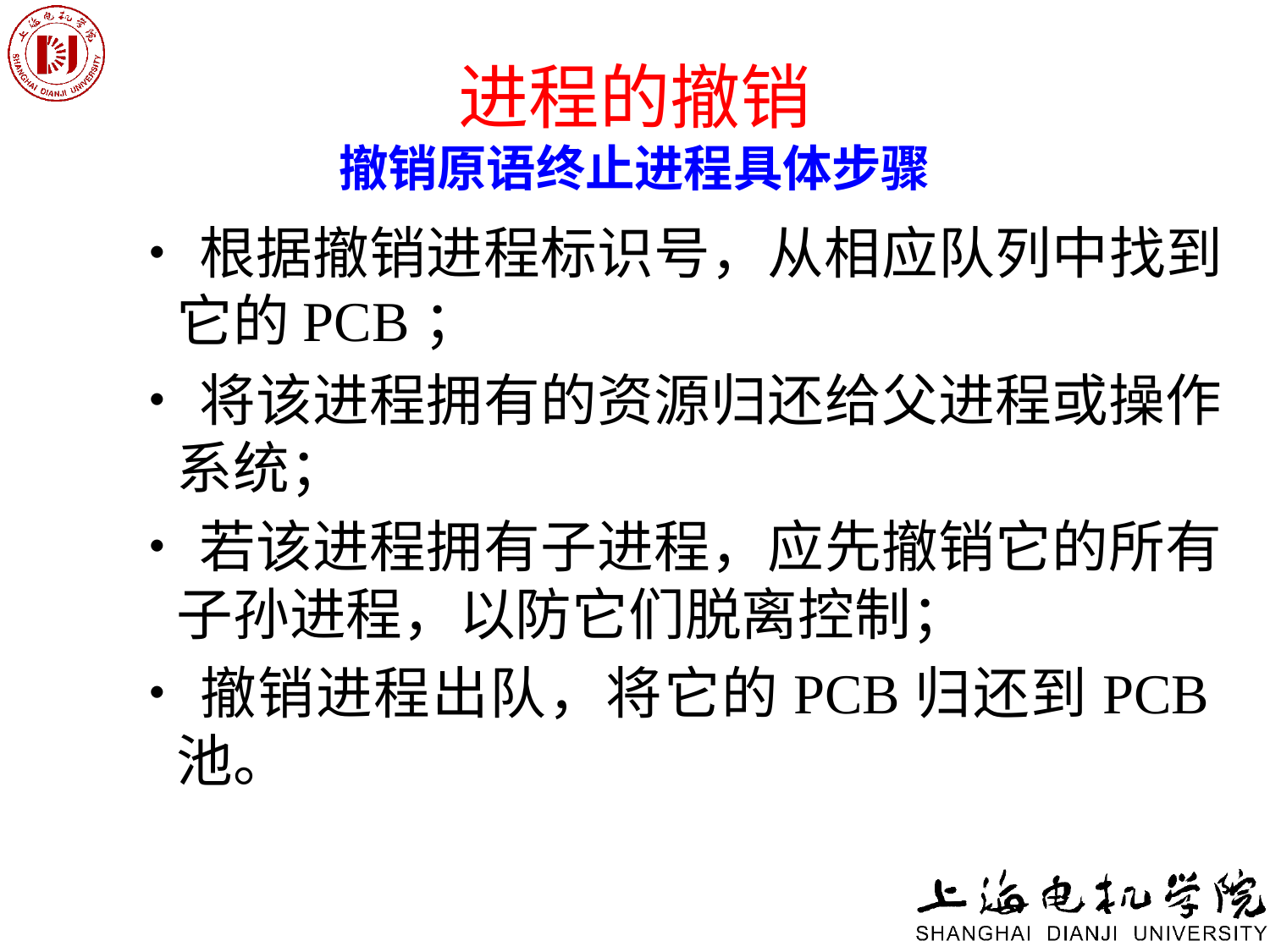

# 进程的撤销 撤销原语终止进程具体步骤
•根据撤销进程标识号，从相应队列中找到它的PCB；
•将该进程拥有的资源归还给父进程或操作系统；
•若该进程拥有子进程，应先撤销它的所有子孙进程，以防它们脱离控制；
•撤销进程出队，将它的PCB归还到PCB池。